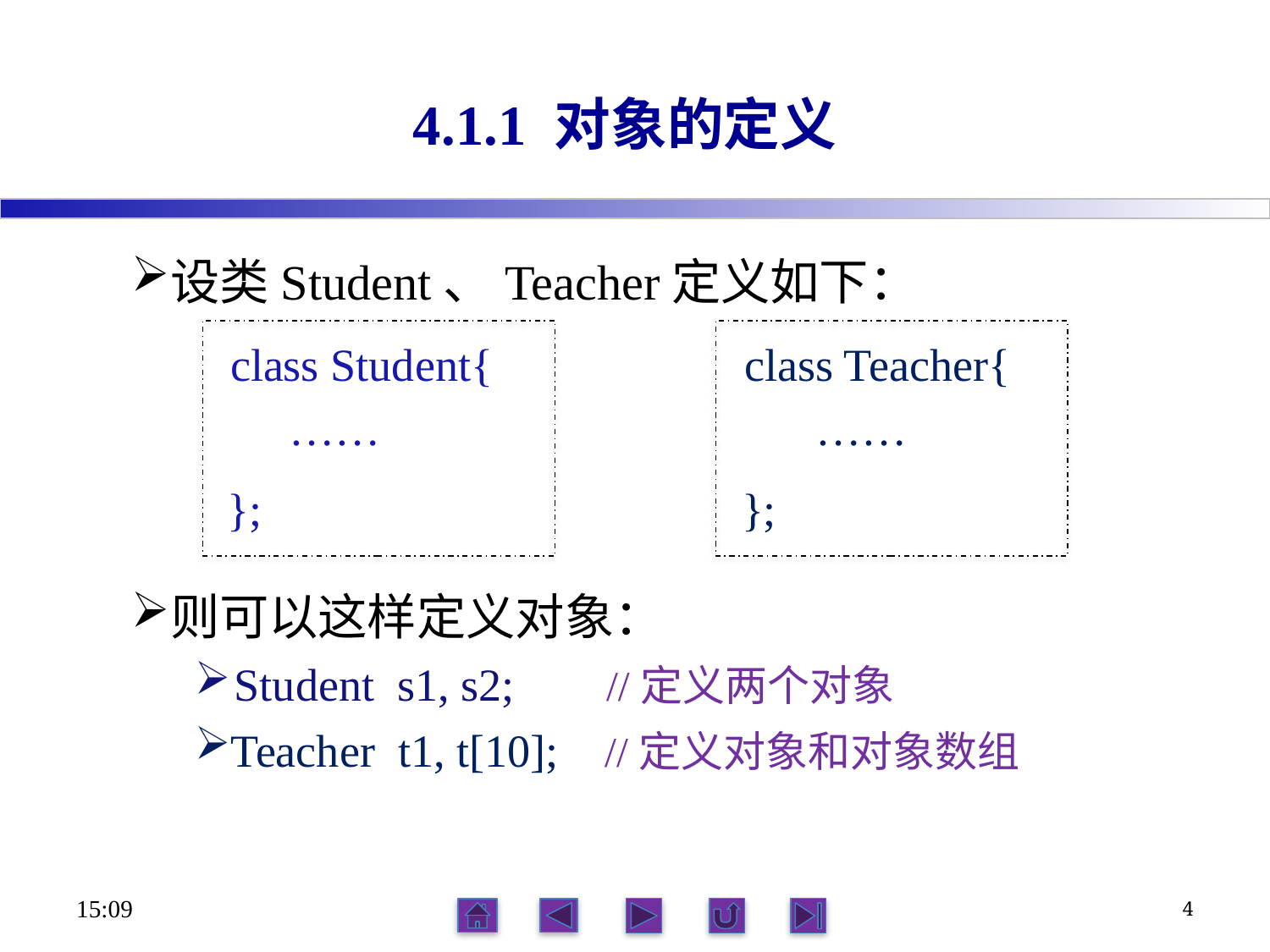

# 4.1.1 对象的定义
设类Student、Teacher定义如下：
  class Student{                      class Teacher{
       ……                                      ……
  };                                          };
则可以这样定义对象：
Student  s1, s2;        //定义两个对象
Teacher  t1, t[10];    //定义对象和对象数组

15:09
4